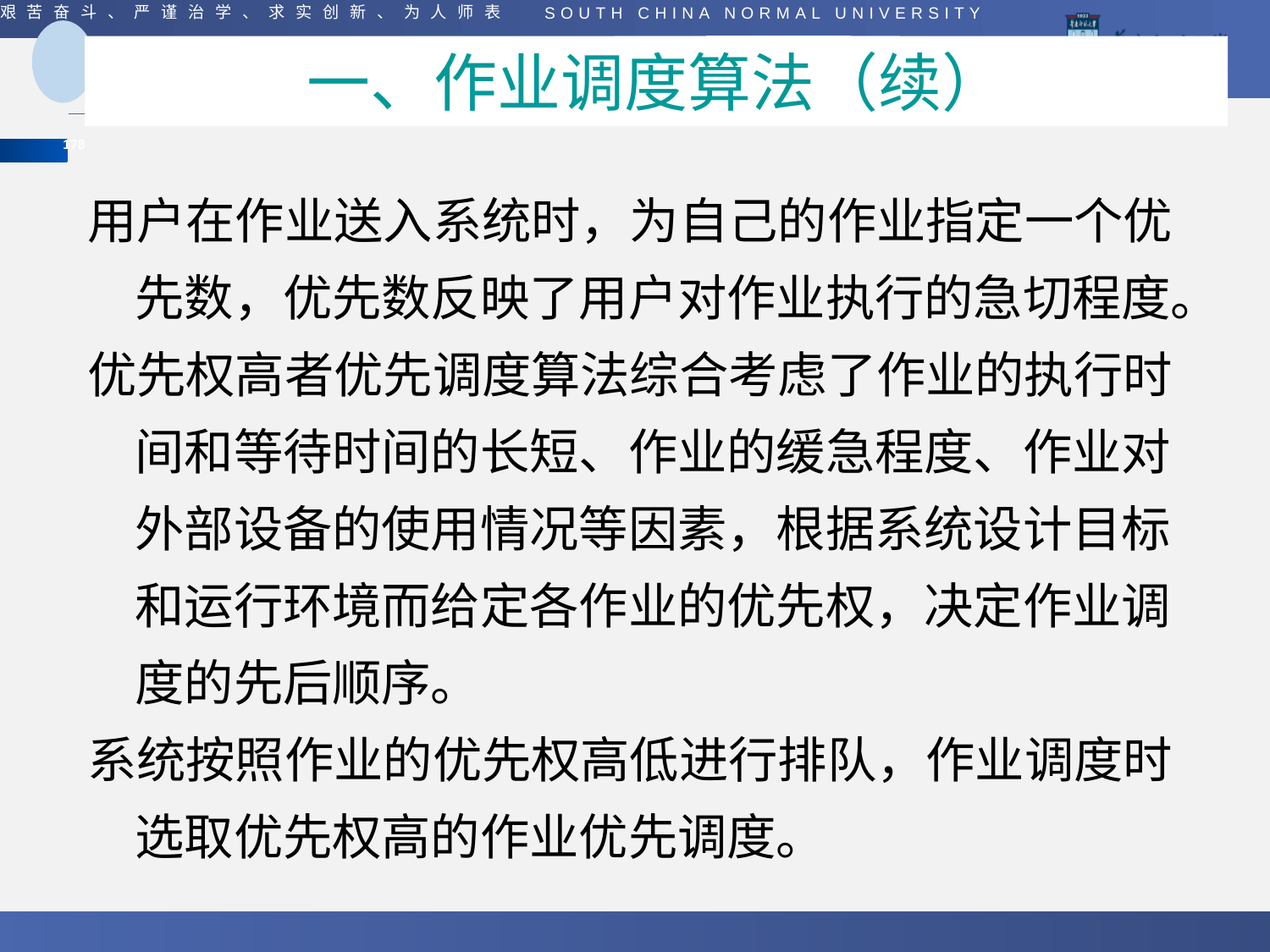

一、作业调度算法（续）
用户在作业送入系统时，为自己的作业指定一个优先数，优先数反映了用户对作业执行的急切程度。
优先权高者优先调度算法综合考虑了作业的执行时间和等待时间的长短、作业的缓急程度、作业对外部设备的使用情况等因素，根据系统设计目标和运行环境而给定各作业的优先权，决定作业调度的先后顺序。
系统按照作业的优先权高低进行排队，作业调度时选取优先权高的作业优先调度。

178